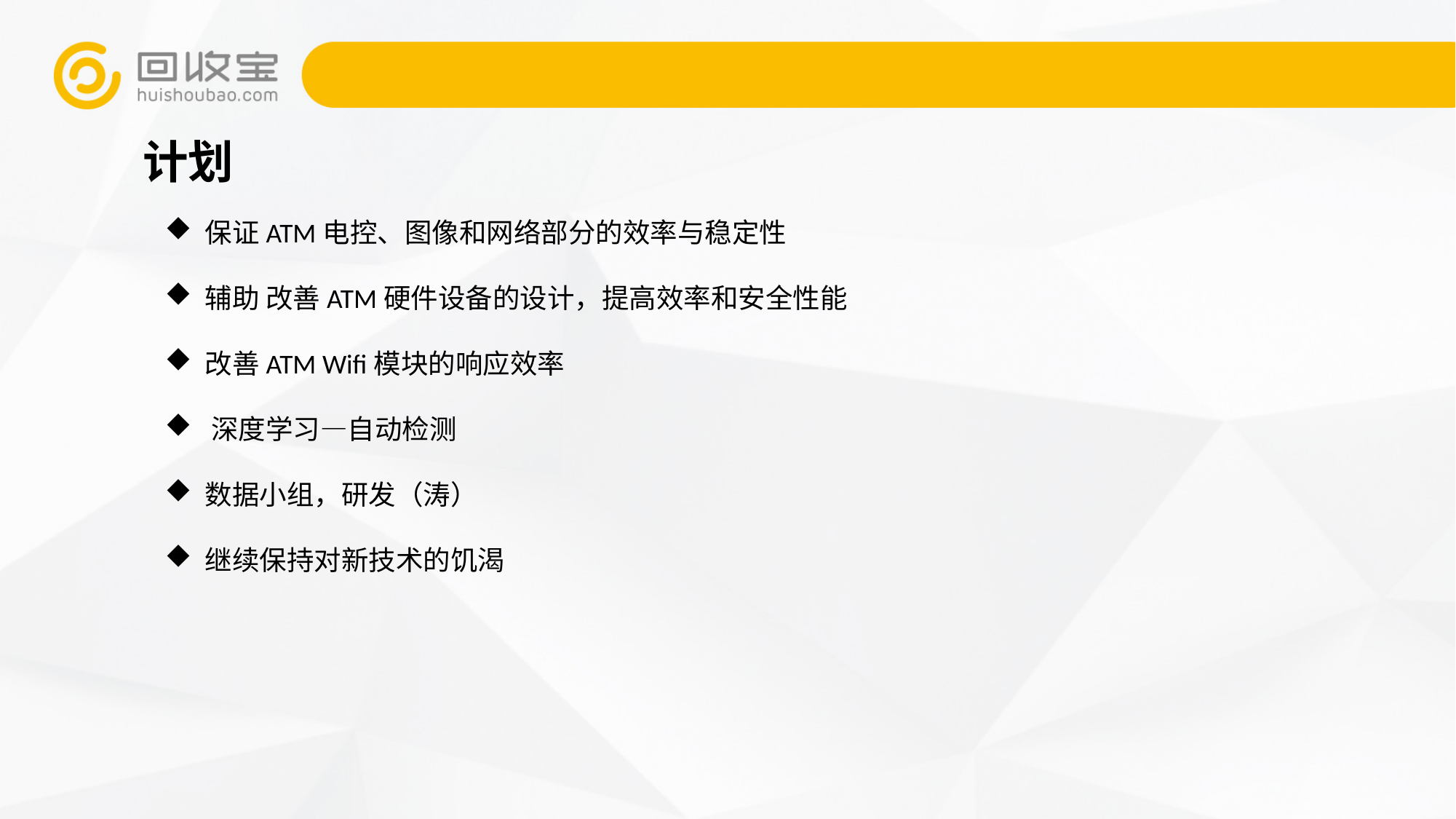

计划
 保证ATM电控、图像和网络部分的效率与稳定性

 辅助 改善ATM硬件设备的设计，提高效率和安全性能

 改善ATM Wifi模块的响应效率

  深度学习—自动检测

 数据小组，研发（涛）

 继续保持对新技术的饥渴